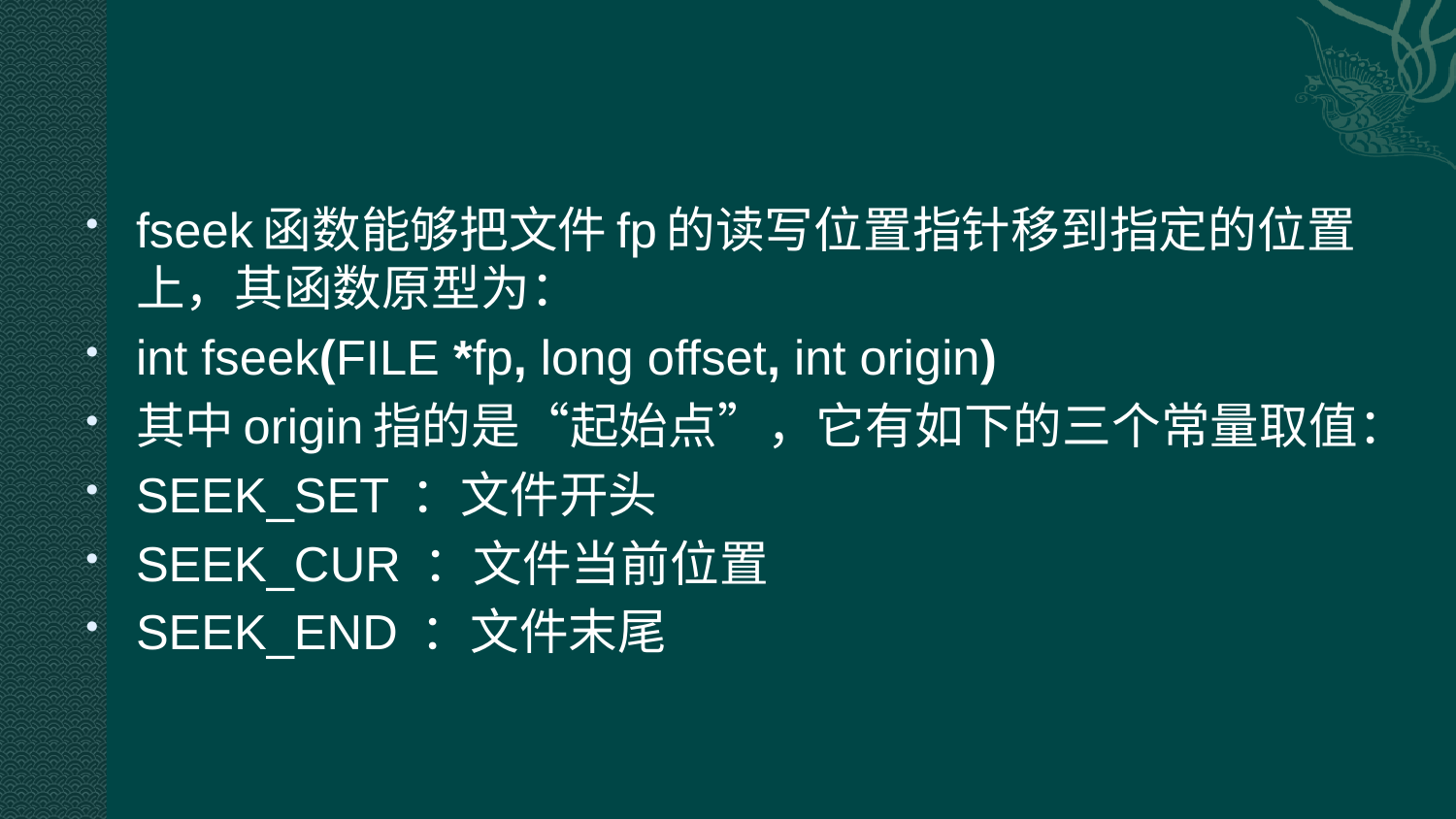

#
fseek函数能够把文件fp的读写位置指针移到指定的位置上，其函数原型为：
int fseek(FILE *fp, long offset, int origin)
其中origin指的是“起始点”，它有如下的三个常量取值：
SEEK_SET ：文件开头
SEEK_CUR ：文件当前位置
SEEK_END ：文件末尾